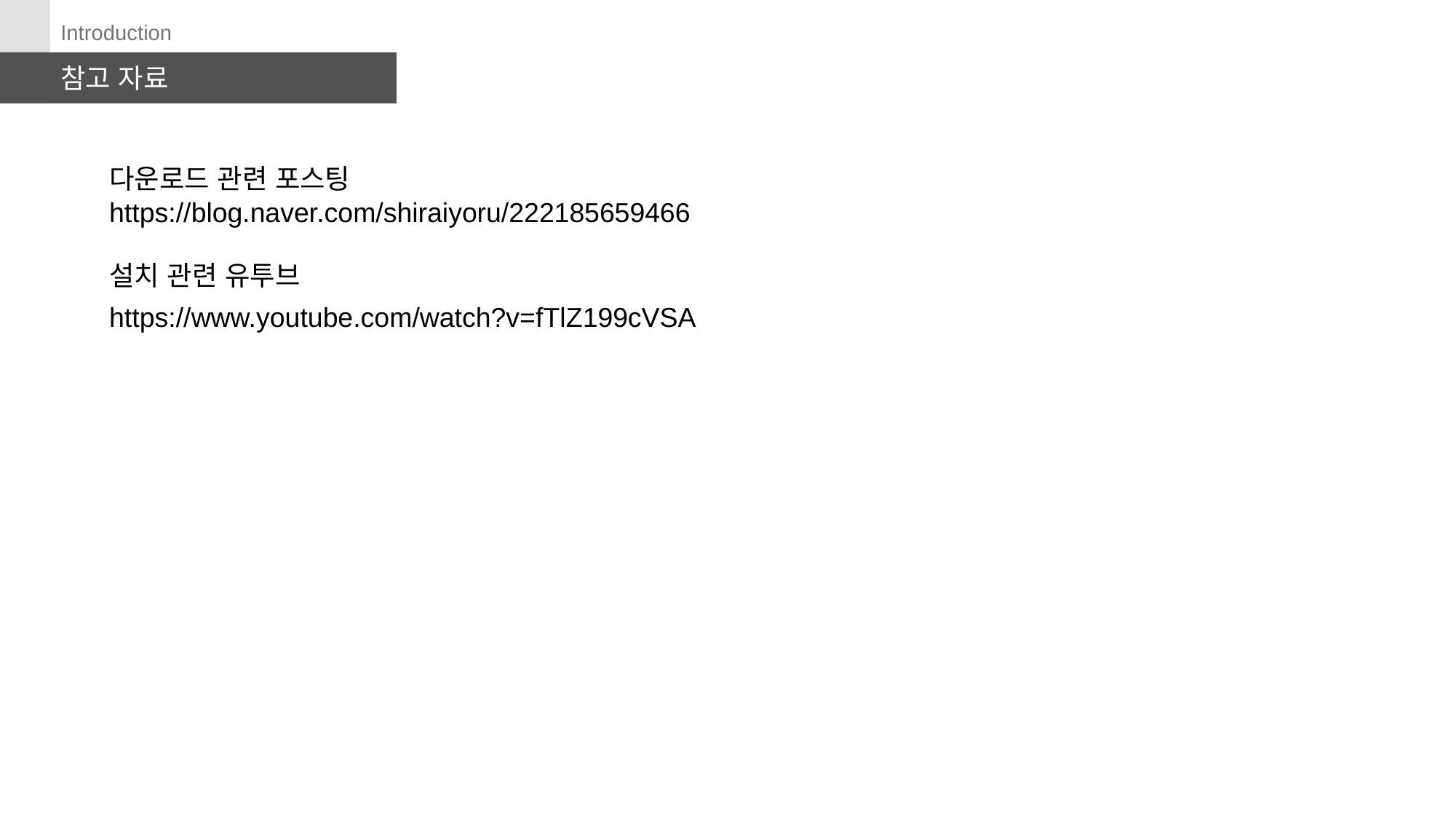

Introduction

참고 자료
다운로드 관련 포스팅
https://blog.naver.com/shiraiyoru/222185659466
설치 관련 유투브
https://www.youtube.com/watch?v=fTlZ199cVSA